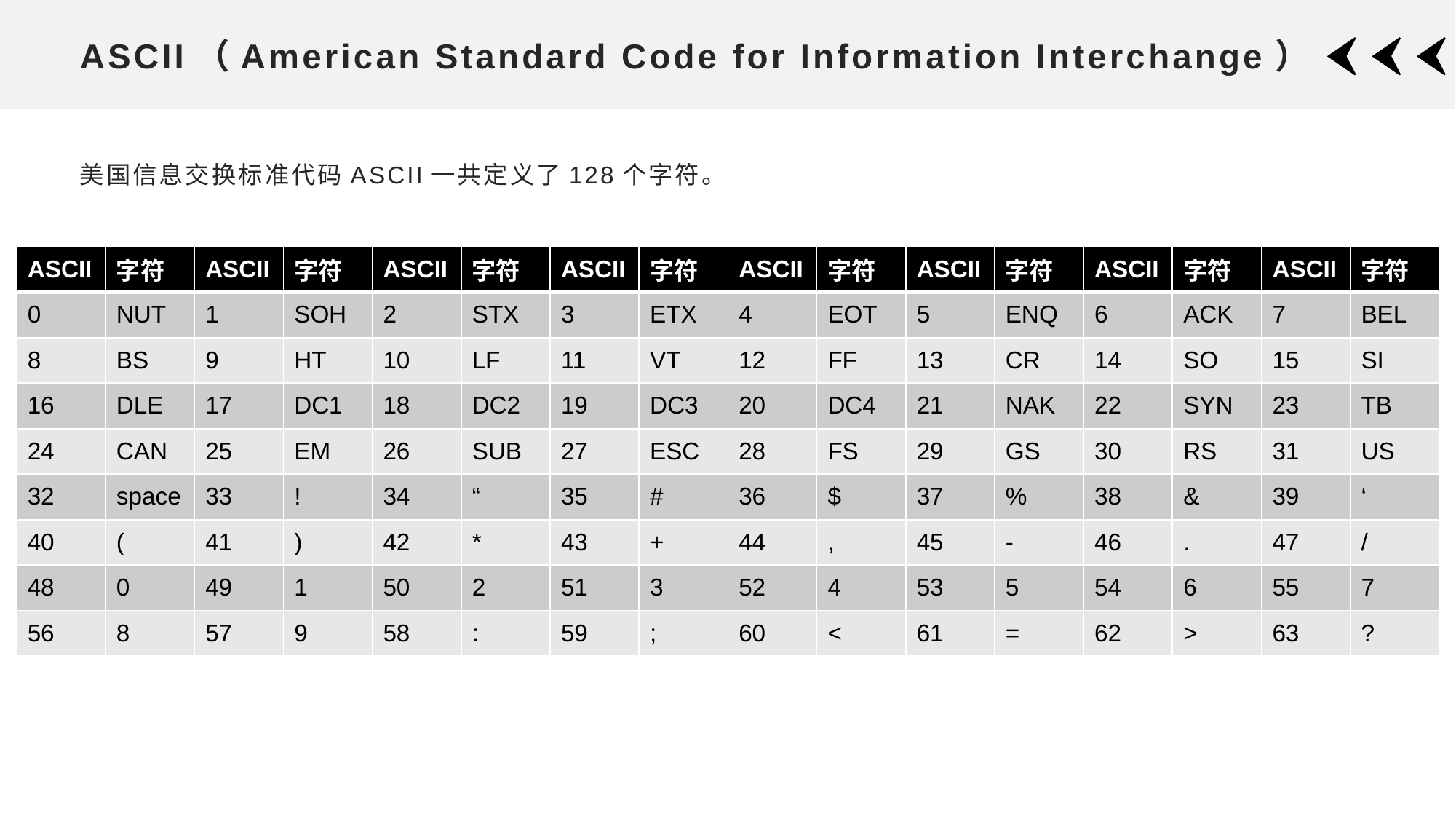

# ASCII（American Standard Code for Information Interchange）
美国信息交换标准代码ASCII一共定义了128个字符。
| ASCII | 字符 | ASCII | 字符 | ASCII | 字符 | ASCII | 字符 | ASCII | 字符 | ASCII | 字符 | ASCII | 字符 | ASCII | 字符 |
| --- | --- | --- | --- | --- | --- | --- | --- | --- | --- | --- | --- | --- | --- | --- | --- |
| 0 | NUT | 1 | SOH | 2 | STX | 3 | ETX | 4 | EOT | 5 | ENQ | 6 | ACK | 7 | BEL |
| 8 | BS | 9 | HT | 10 | LF | 11 | VT | 12 | FF | 13 | CR | 14 | SO | 15 | SI |
| 16 | DLE | 17 | DC1 | 18 | DC2 | 19 | DC3 | 20 | DC4 | 21 | NAK | 22 | SYN | 23 | TB |
| 24 | CAN | 25 | EM | 26 | SUB | 27 | ESC | 28 | FS | 29 | GS | 30 | RS | 31 | US |
| 32 | space | 33 | ! | 34 | “ | 35 | # | 36 | $ | 37 | % | 38 | & | 39 | ‘ |
| 40 | ( | 41 | ) | 42 | \* | 43 | + | 44 | , | 45 | - | 46 | . | 47 | / |
| 48 | 0 | 49 | 1 | 50 | 2 | 51 | 3 | 52 | 4 | 53 | 5 | 54 | 6 | 55 | 7 |
| 56 | 8 | 57 | 9 | 58 | : | 59 | ; | 60 | < | 61 | = | 62 | > | 63 | ? |